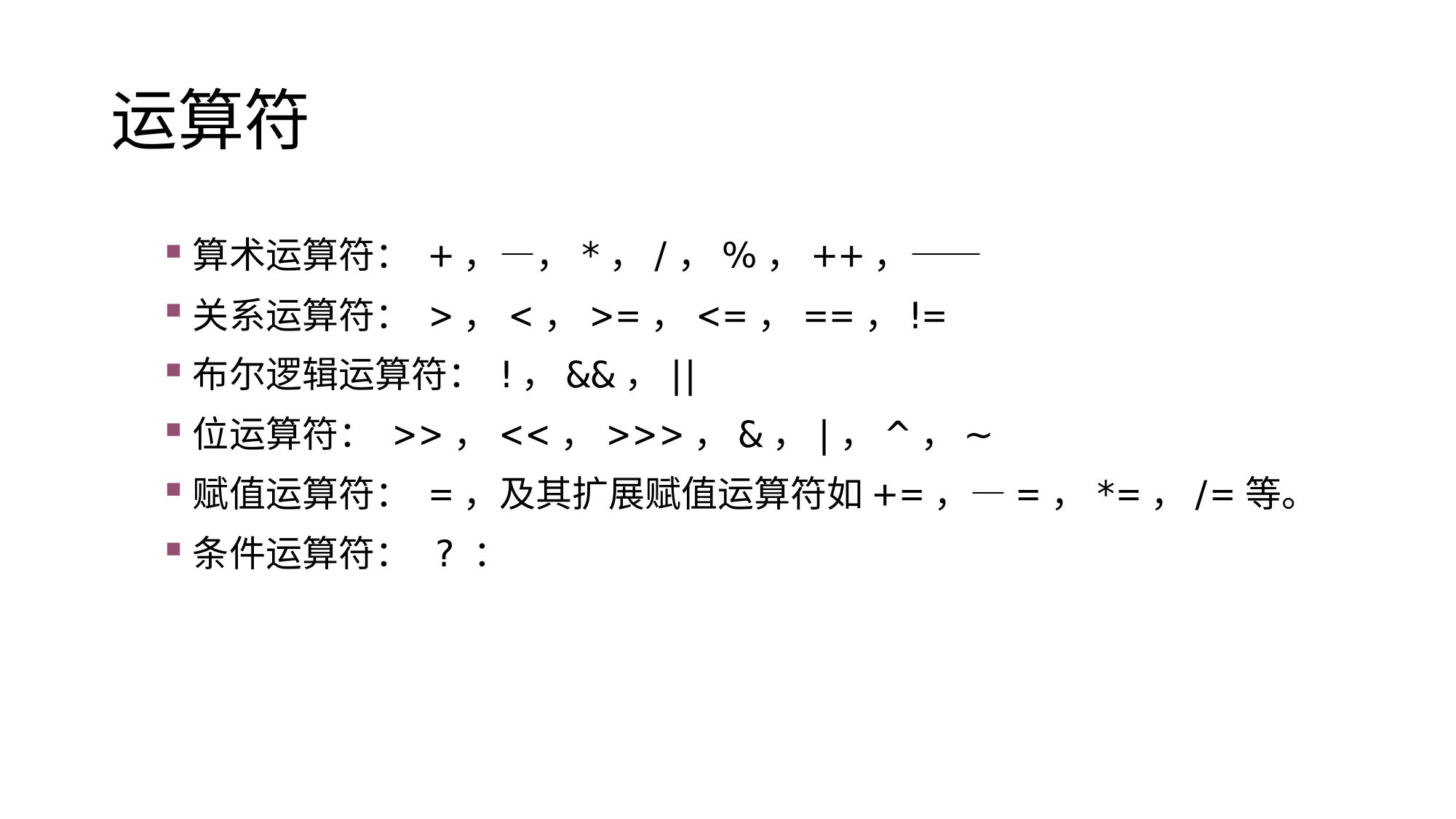

# 运算符
算术运算符： +，―，*，/，%，++，――
关系运算符： >，<，>=，<=，==，!=
布尔逻辑运算符： !，&&，||
位运算符： >>，<<，>>>，&，|，^，~
赋值运算符： =，及其扩展赋值运算符如+=，―=，*=，/=等。
条件运算符：  ? ：